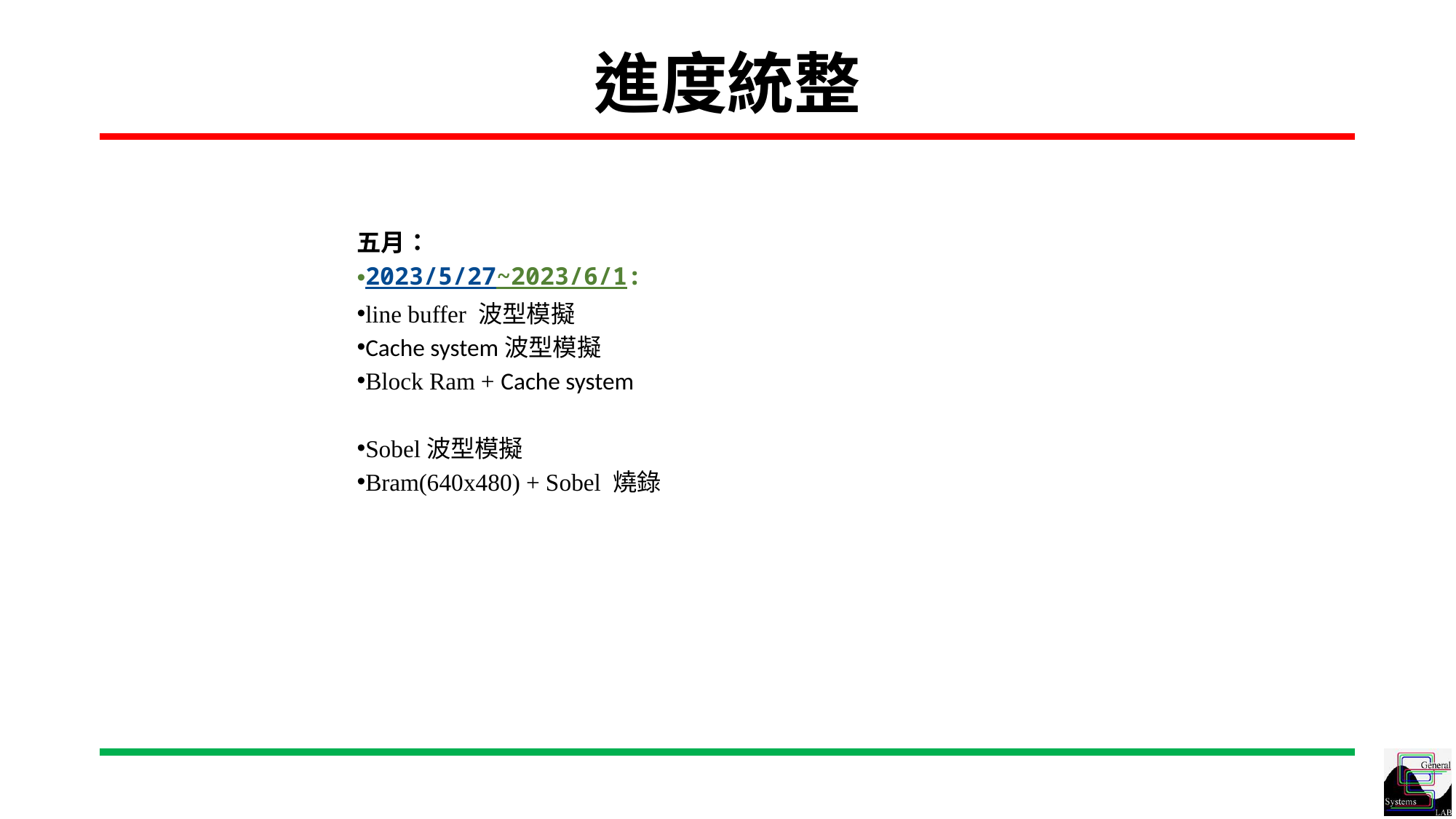

進度統整
五月：
2023/5/27~2023/6/1:
line buffer 波型模擬
Cache system波型模擬
Block Ram + Cache system

Sobel波型模擬
Bram(640x480) + Sobel 燒錄